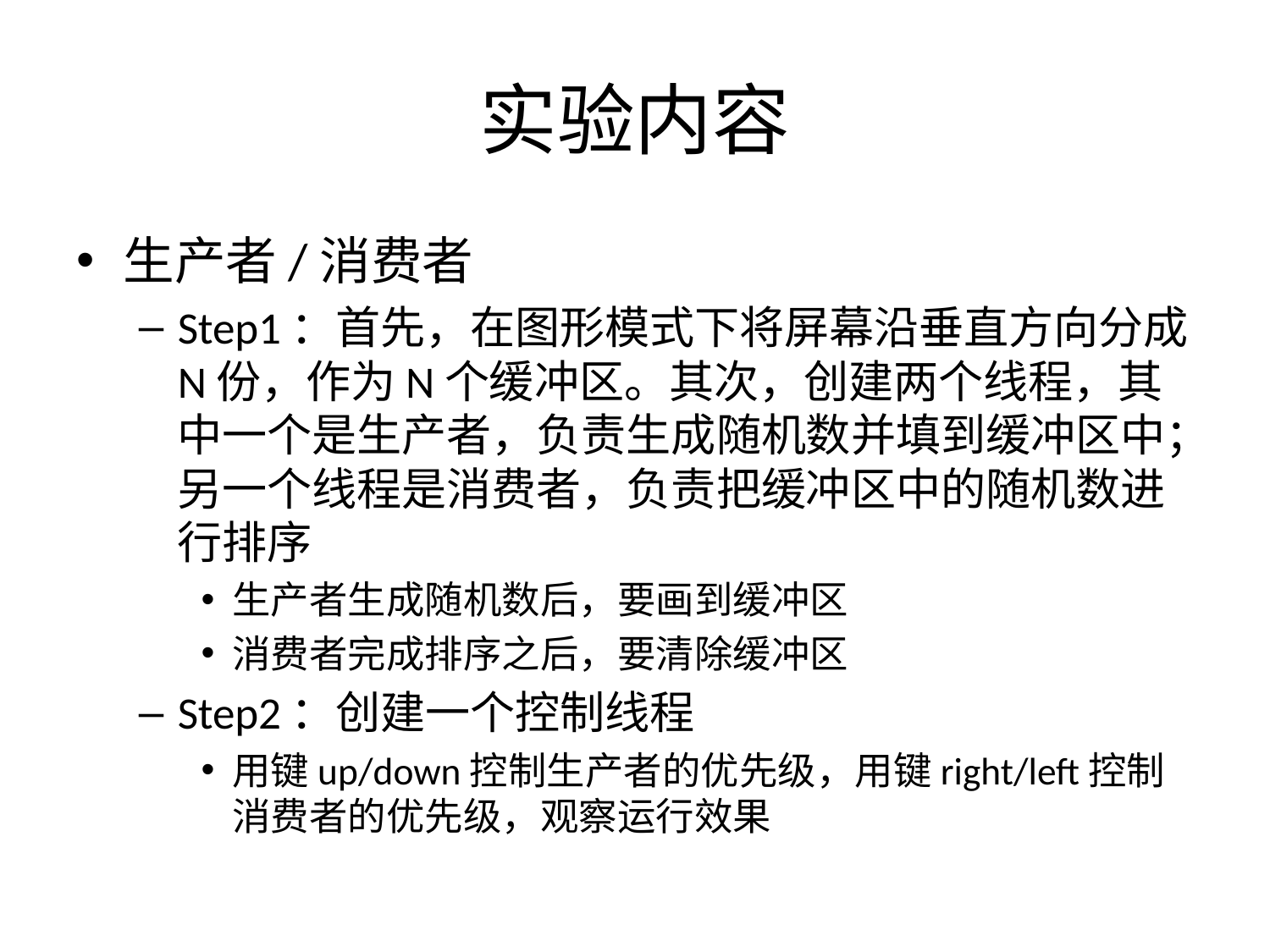

# 实验内容
生产者/消费者
Step1：首先，在图形模式下将屏幕沿垂直方向分成N份，作为N个缓冲区。其次，创建两个线程，其中一个是生产者，负责生成随机数并填到缓冲区中；另一个线程是消费者，负责把缓冲区中的随机数进行排序
生产者生成随机数后，要画到缓冲区
消费者完成排序之后，要清除缓冲区
Step2：创建一个控制线程
用键up/down控制生产者的优先级，用键right/left控制消费者的优先级，观察运行效果